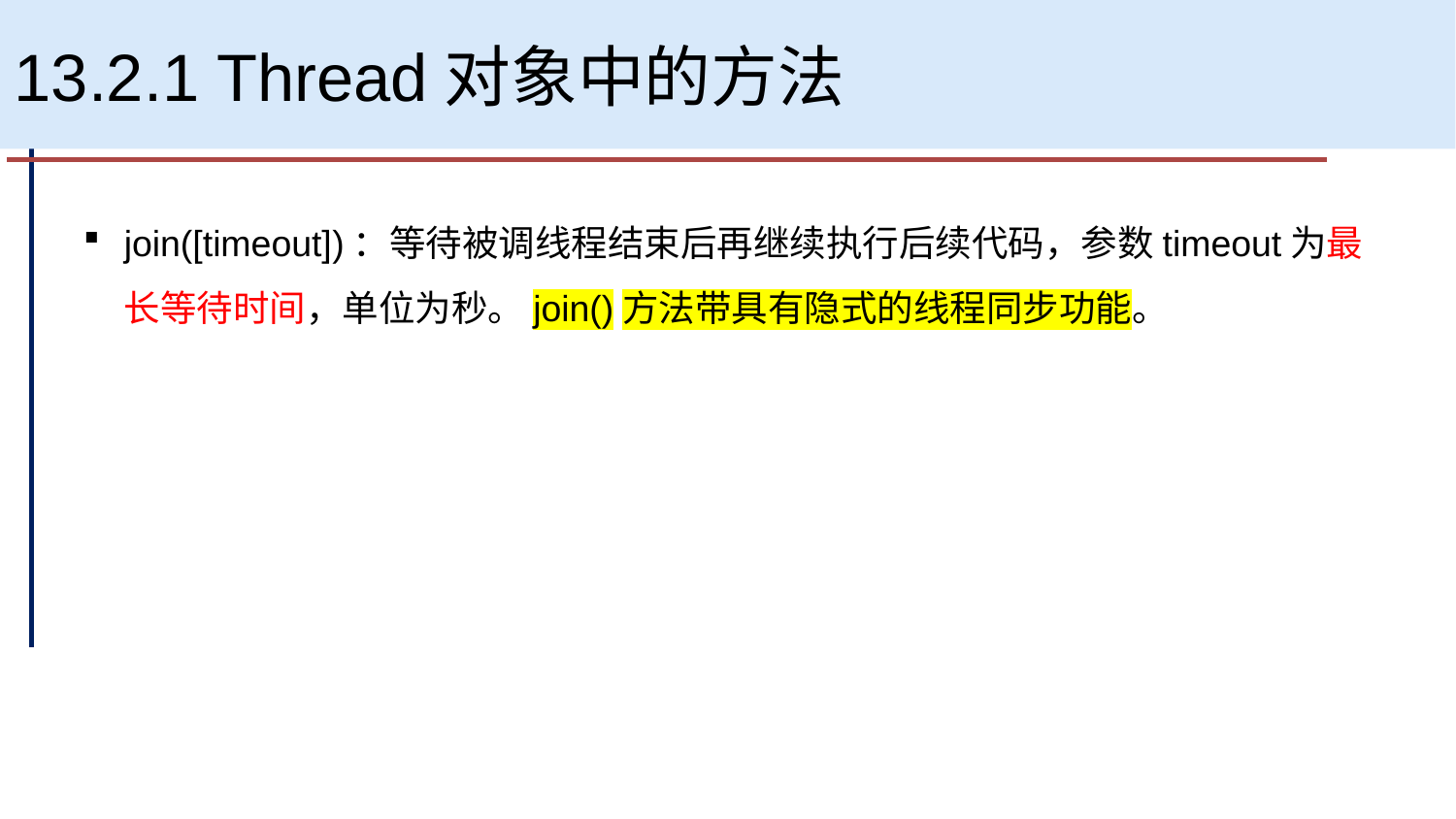

# 13.2.1 Thread对象中的方法
join([timeout])：等待被调线程结束后再继续执行后续代码，参数timeout为最长等待时间，单位为秒。join()方法带具有隐式的线程同步功能。